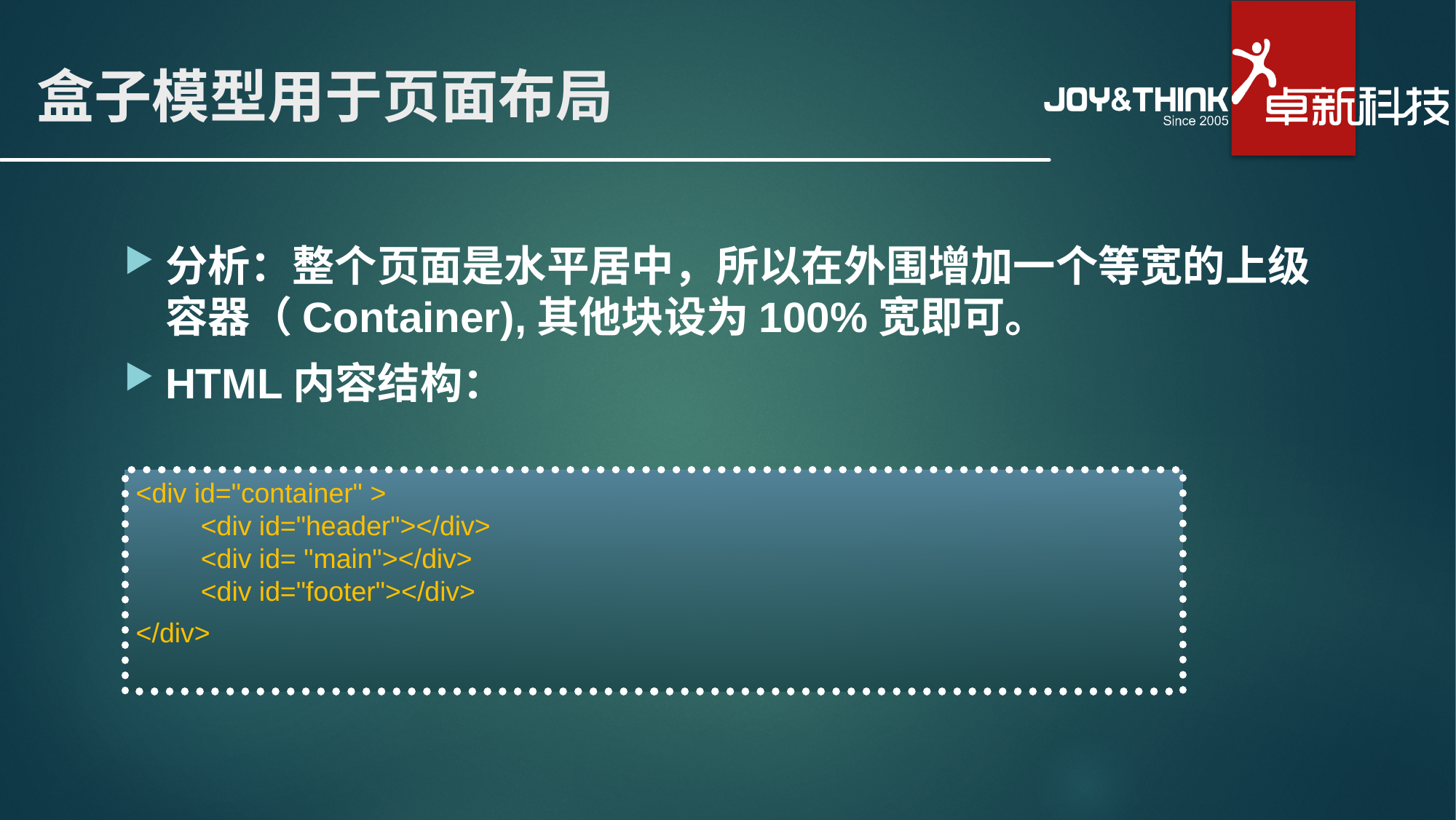

# 盒子模型用于页面布局
分析：整个页面是水平居中，所以在外围增加一个等宽的上级容器（Container),其他块设为100%宽即可。
HTML内容结构：
<div id="container" >
<div id="header"></div>
<div id= "main"></div>
<div id="footer"></div>
</div>